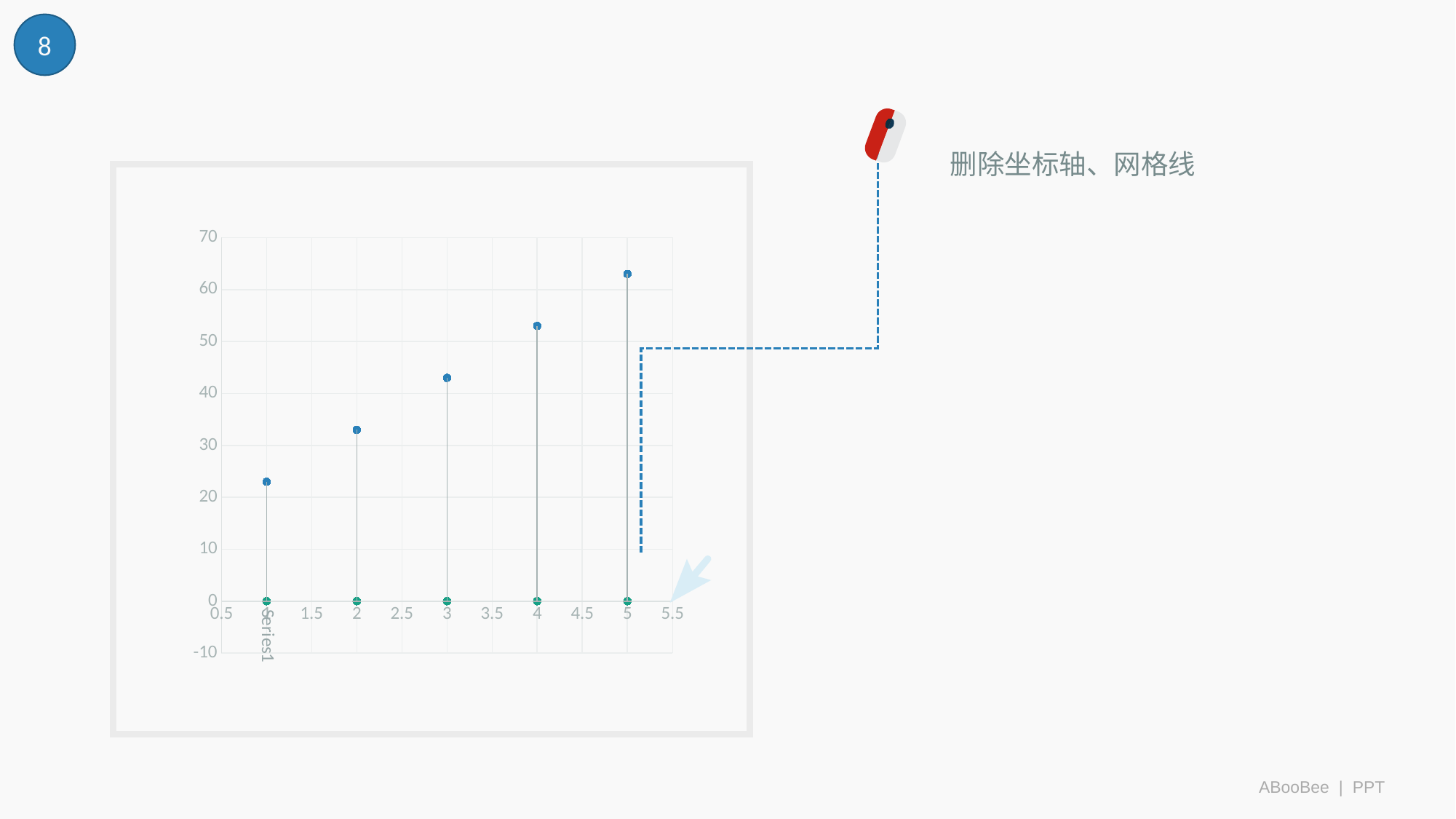

8

删除坐标轴、网格线

### Chart

| Category | X 值 | 辅助 |
|---|---|---|